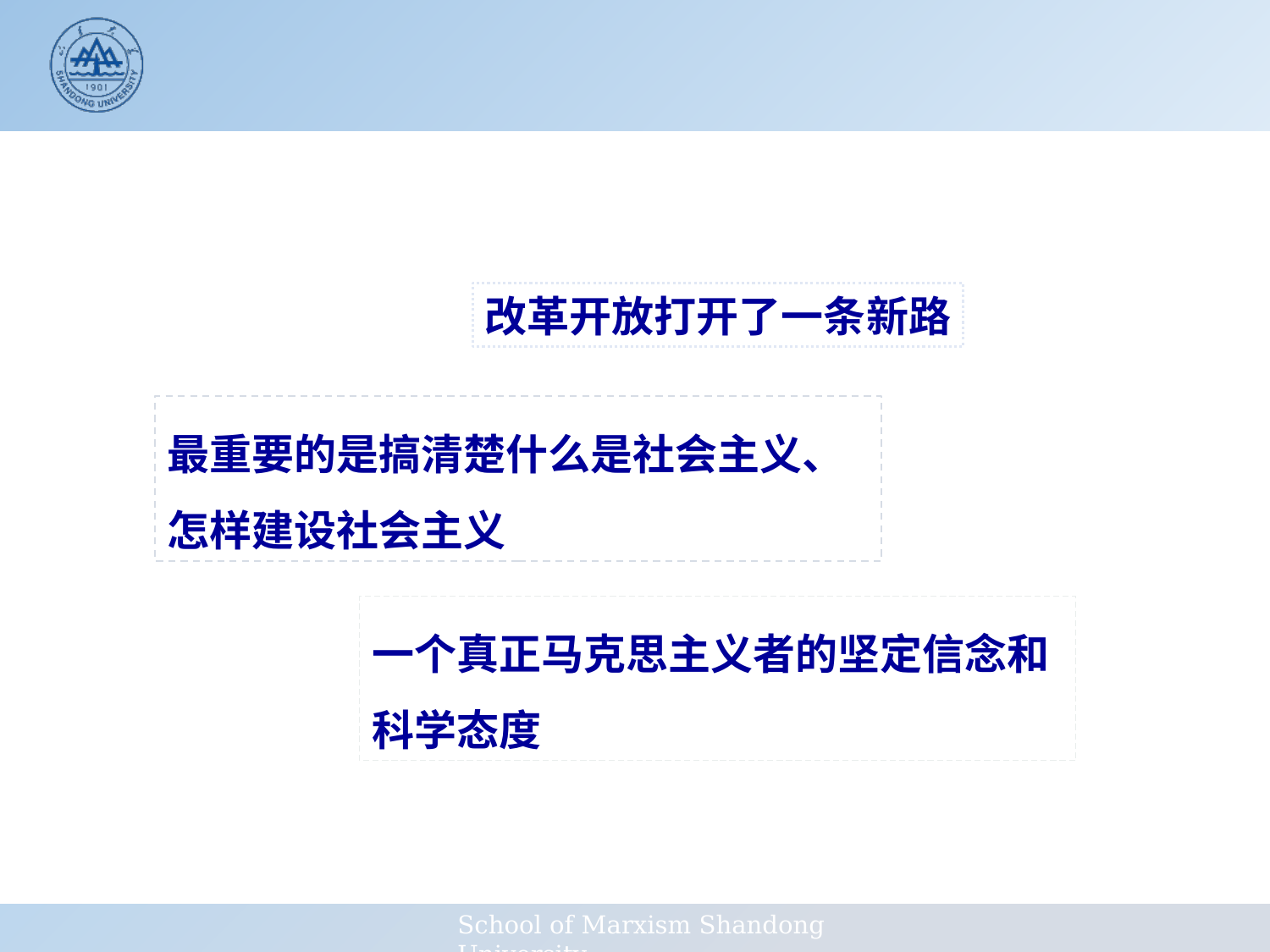

改革开放打开了一条新路
最重要的是搞清楚什么是社会主义、怎样建设社会主义
一个真正马克思主义者的坚定信念和科学态度